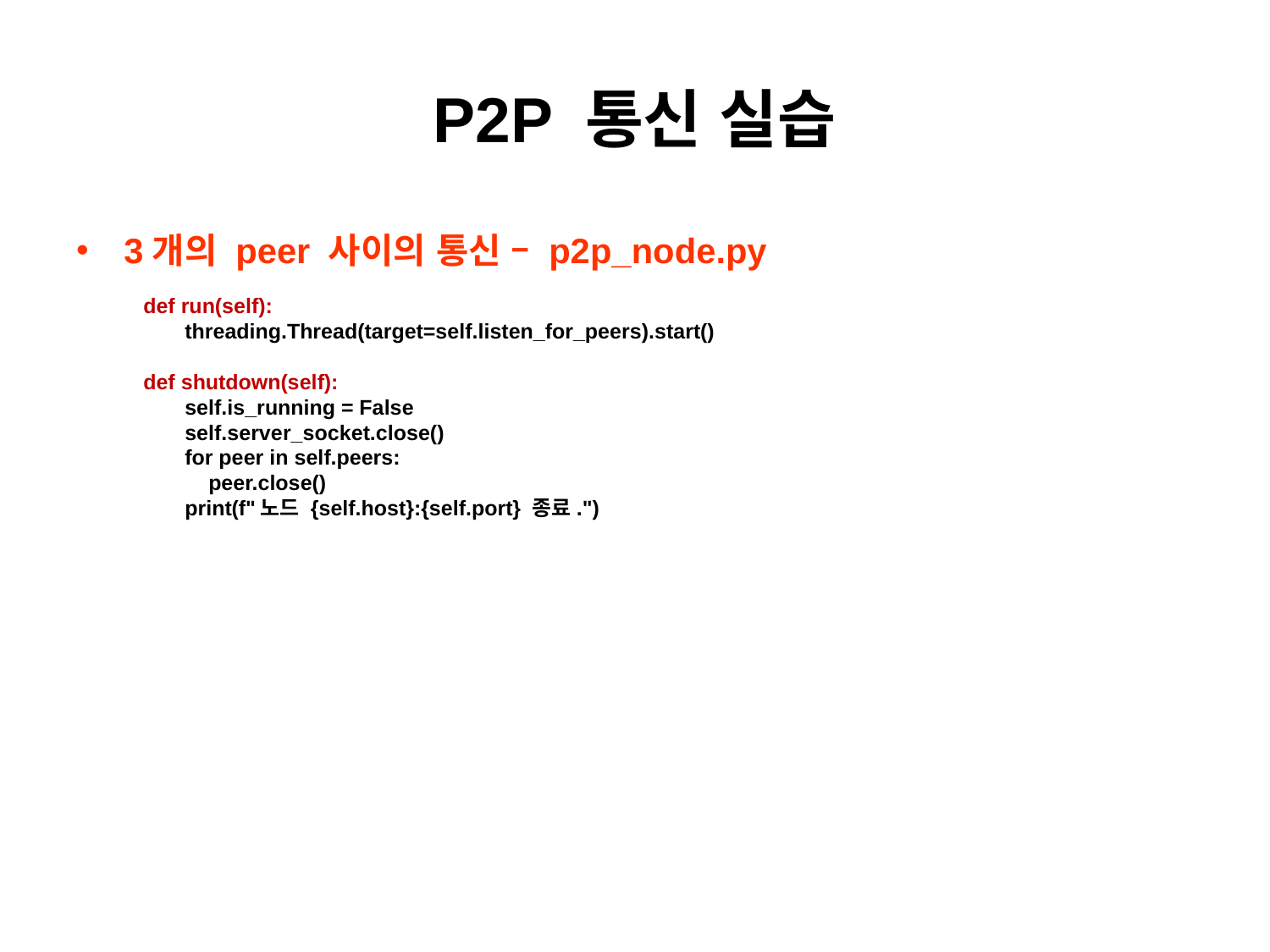

# P2P 통신 실습
3개의 peer 사이의 통신 – p2p_node.py
 def run(self):
        threading.Thread(target=self.listen_for_peers).start()

 def shutdown(self):
        self.is_running = False
        self.server_socket.close()
        for peer in self.peers:
            peer.close()
        print(f"노드 {self.host}:{self.port} 종료.")